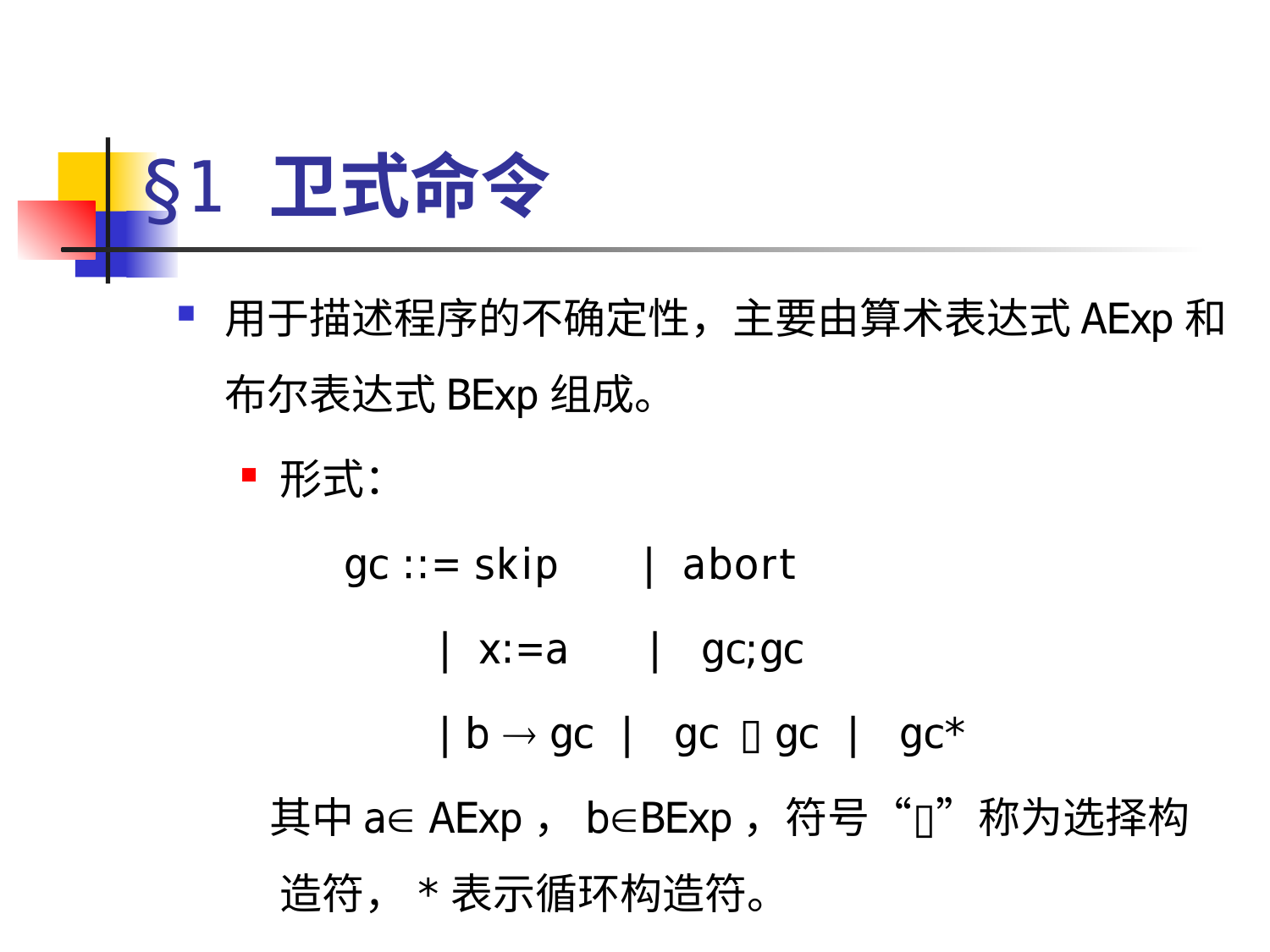

# §1 卫式命令
用于描述程序的不确定性，主要由算术表达式AExp和布尔表达式BExp组成。
形式：
        gc ::= skip      |  abort
               |  x:=a      |   gc;gc
               | b → gc  |   gc ▯ gc  |   gc*
  其中a∈ AExp，b∈BExp，符号“▯”称为选择构造符，*表示循环构造符。